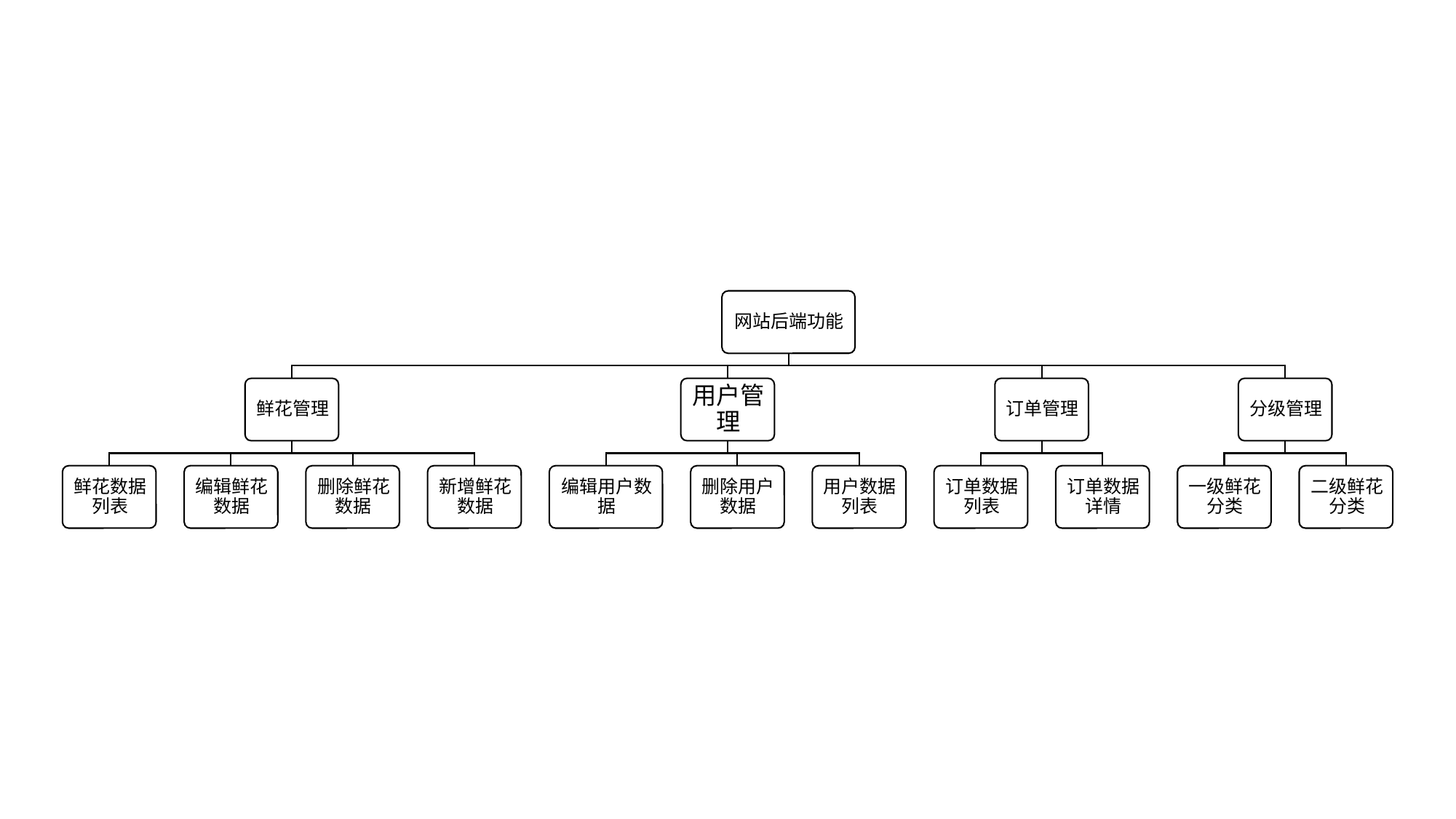

网站后端功能
鲜花管理
鲜花数据列表
编辑鲜花数据
删除鲜花数据
新增鲜花数据
用户管理
编辑用户数据
删除用户数据
用户数据列表
订单管理
订单数据列表
订单数据详情
分级管理
一级鲜花分类
二级鲜花分类